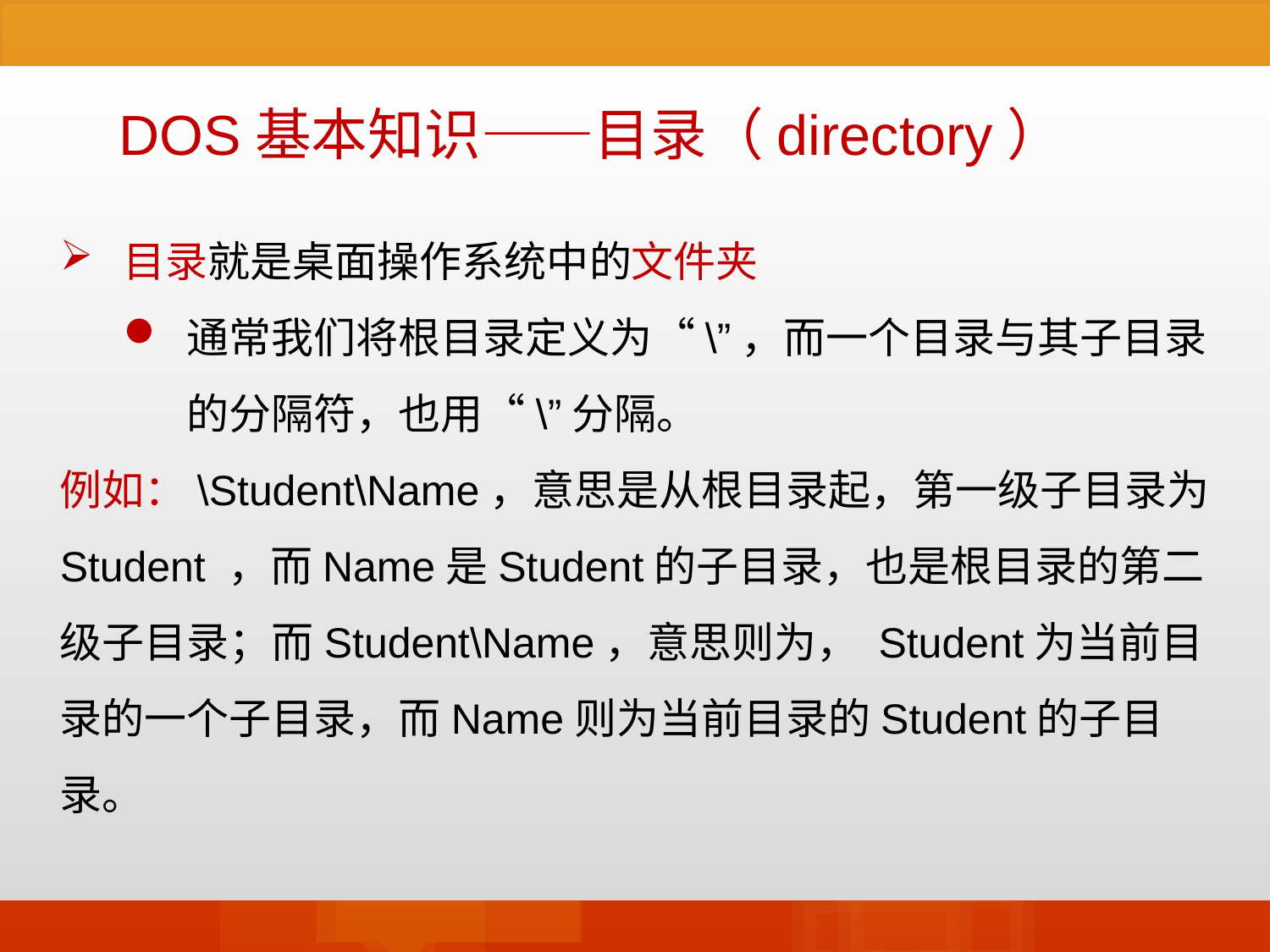

DOS基本知识——目录（directory）
目录就是桌面操作系统中的文件夹
通常我们将根目录定义为“\”，而一个目录与其子目录的分隔符，也用“\”分隔。
例如：\Student\Name，意思是从根目录起，第一级子目录为Student ，而Name是Student的子目录，也是根目录的第二级子目录；而Student\Name，意思则为， Student为当前目录的一个子目录，而Name则为当前目录的Student的子目录。